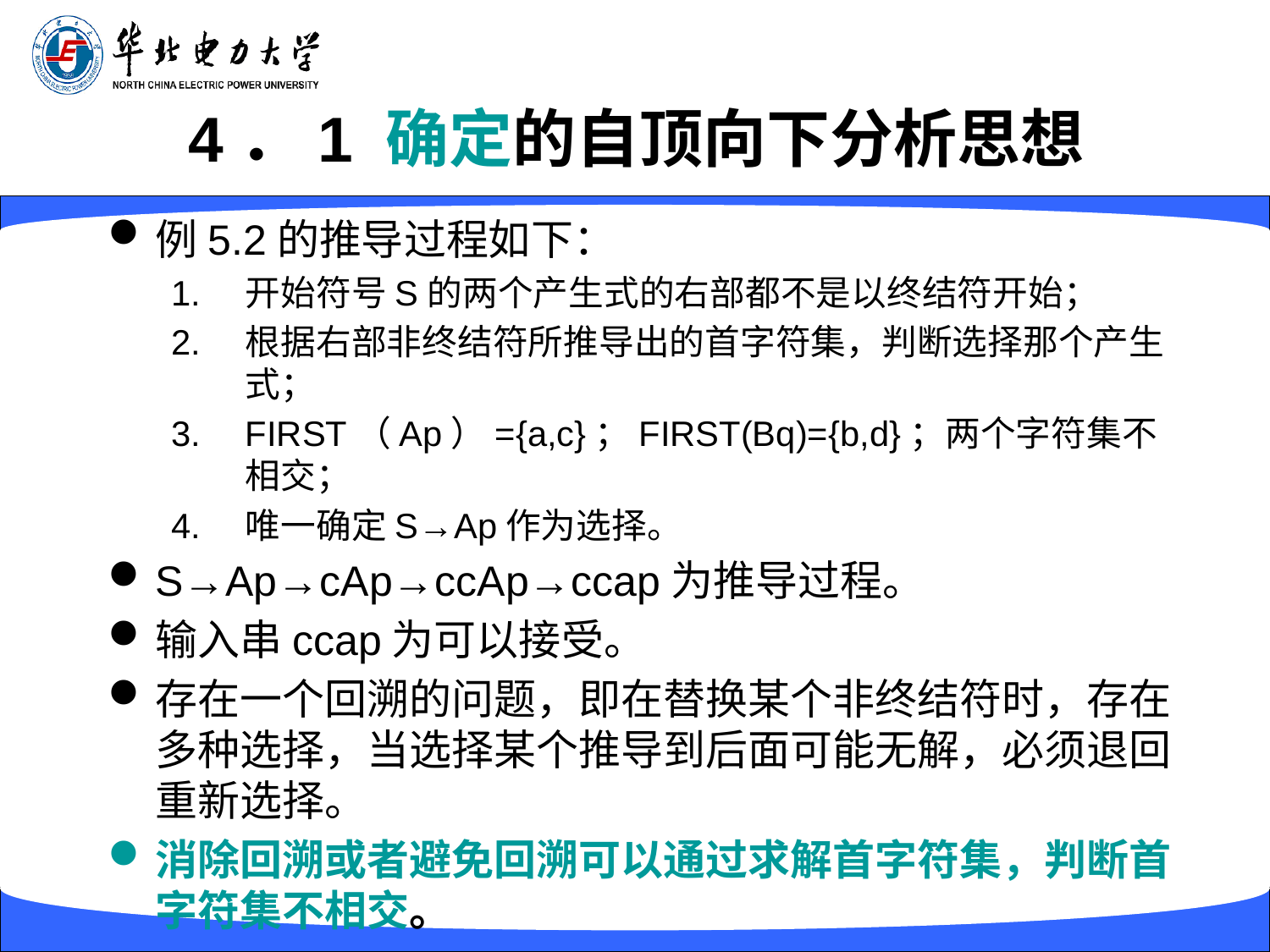

# 4．1 确定的自顶向下分析思想
例5.2的推导过程如下：
开始符号S的两个产生式的右部都不是以终结符开始；
根据右部非终结符所推导出的首字符集，判断选择那个产生式；
FIRST（Ap）={a,c}；FIRST(Bq)={b,d}；两个字符集不相交；
唯一确定S→Ap作为选择。
S→Ap→cAp→ccAp→ccap为推导过程。
输入串ccap为可以接受。
存在一个回溯的问题，即在替换某个非终结符时，存在多种选择，当选择某个推导到后面可能无解，必须退回重新选择。
消除回溯或者避免回溯可以通过求解首字符集，判断首字符集不相交。